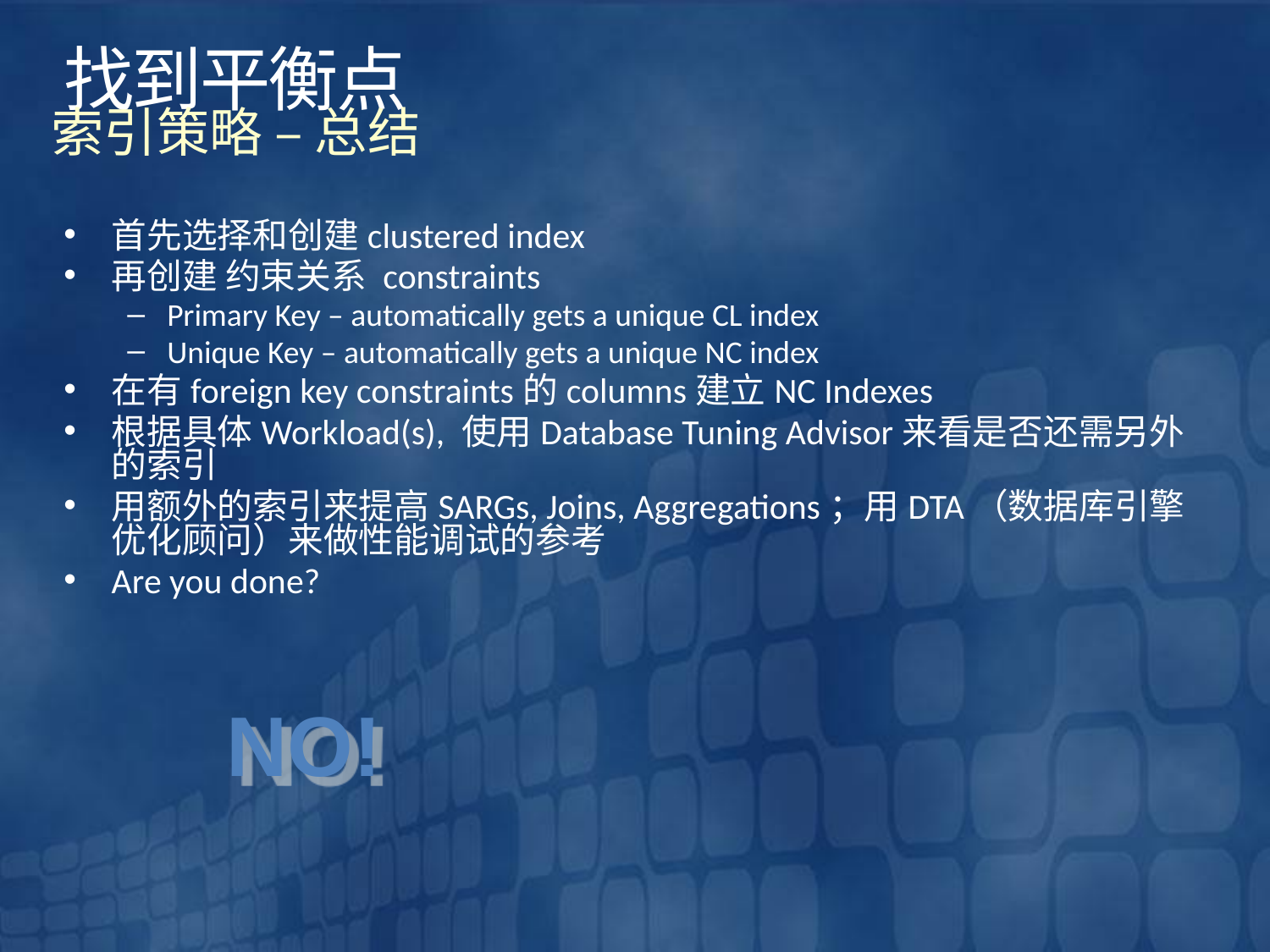

# 找到平衡点
索引策略 – 总结
首先选择和创建clustered index
再创建 约束关系 constraints
Primary Key – automatically gets a unique CL index
Unique Key – automatically gets a unique NC index
在有foreign key constraints的columns建立NC Indexes
根据具体Workload(s), 使用Database Tuning Advisor来看是否还需另外的索引
用额外的索引来提高SARGs, Joins, Aggregations；用DTA（数据库引擎优化顾问）来做性能调试的参考
Are you done?
NO!